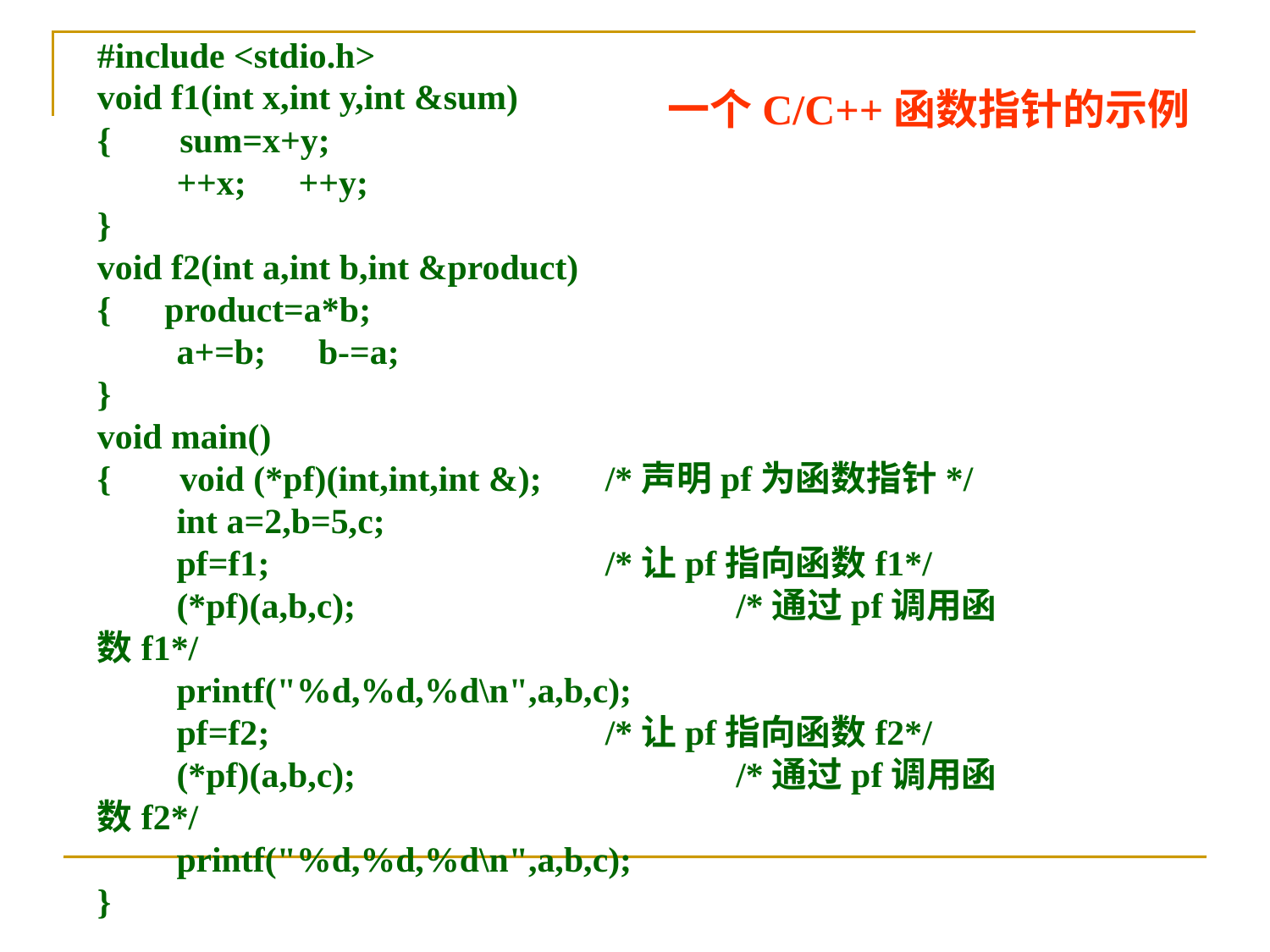

#include <stdio.h>
void f1(int x,int y,int &sum)
{　  sum=x+y;
　　++x;　++y;
}
void f2(int a,int b,int &product)
{      product=a*b;
　　a+=b;　b-=a;
}
void main()
{　  void (*pf)(int,int,int &);	/*声明pf为函数指针*/
　　int a=2,b=5,c;
　　pf=f1;			/*让pf指向函数f1*/
　　(*pf)(a,b,c);		　　　  /*通过pf调用函数f1*/
　　printf("%d,%d,%d\n",a,b,c);
　　pf=f2;			/*让pf指向函数f2*/
　　(*pf)(a,b,c);		　　　  /*通过pf调用函数f2*/
　　printf("%d,%d,%d\n",a,b,c);
}
一个C/C++函数指针的示例